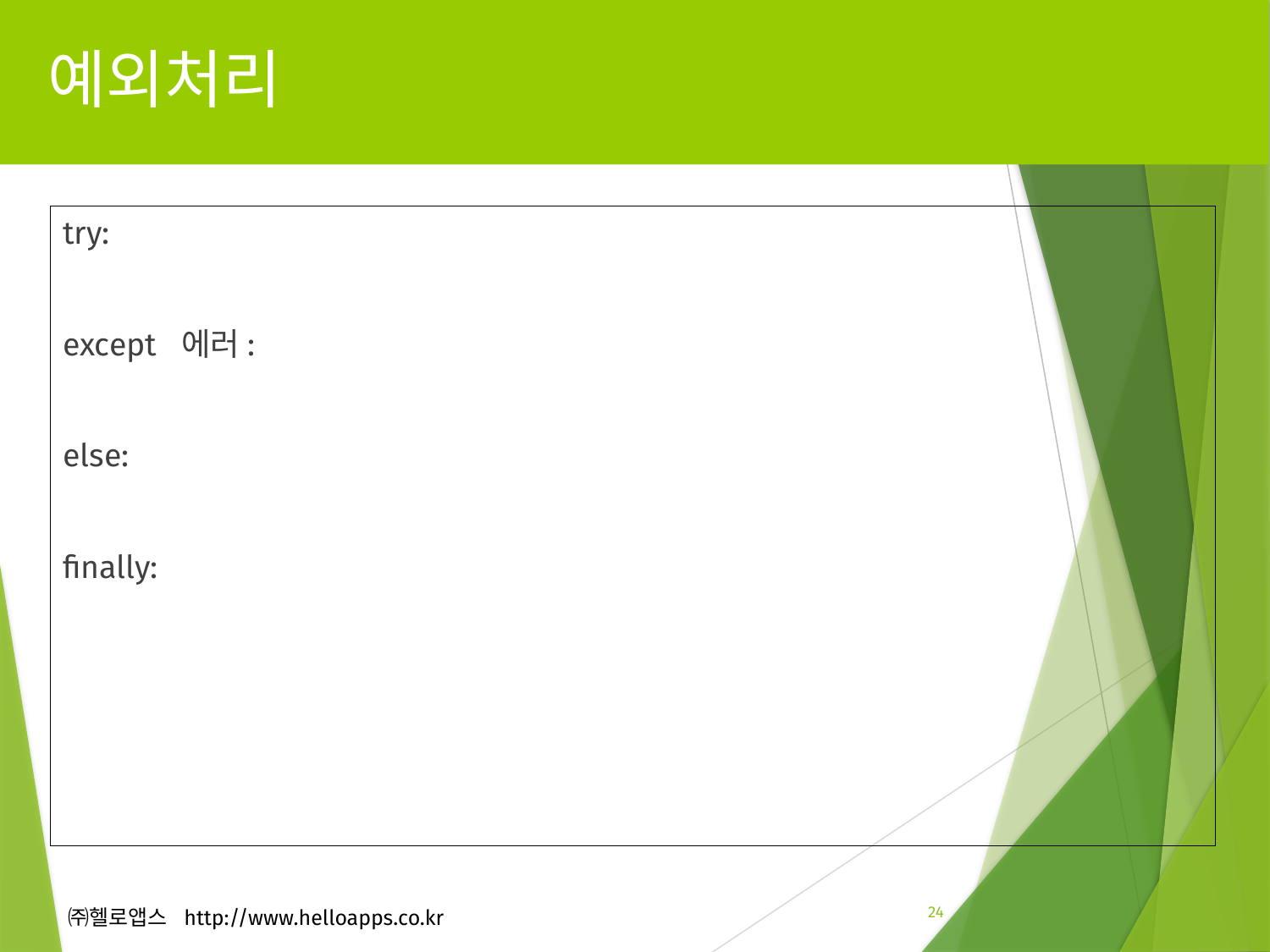

# 예외처리
try:

except  에러:

else:

finally:
24